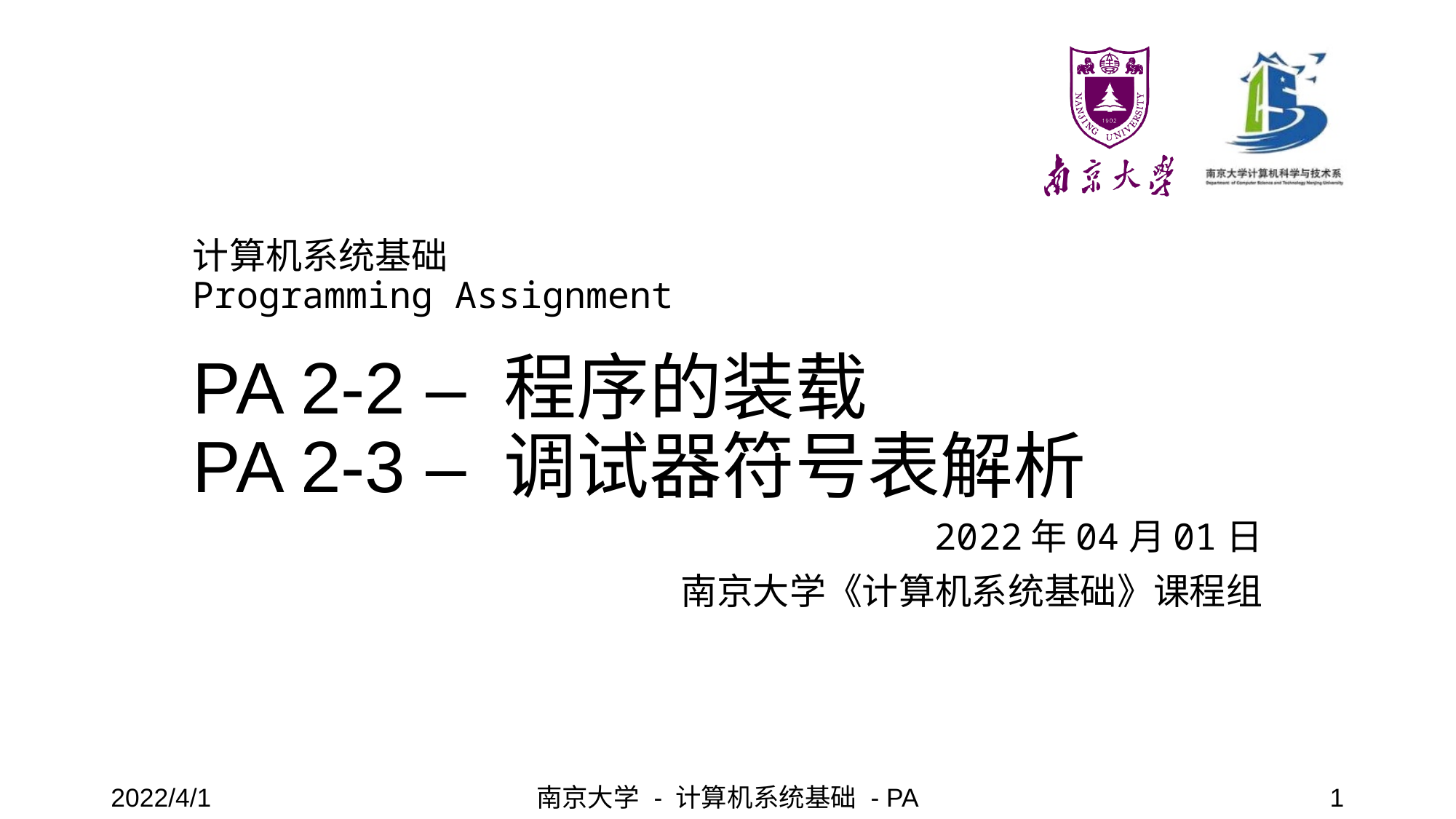

计算机系统基础
Programming Assignment
# PA 2-2 – 程序的装载 PA 2-3 – 调试器符号表解析
2022年04月01日
南京大学《计算机系统基础》课程组
2022/4/1
南京大学 - 计算机系统基础 - PA
1